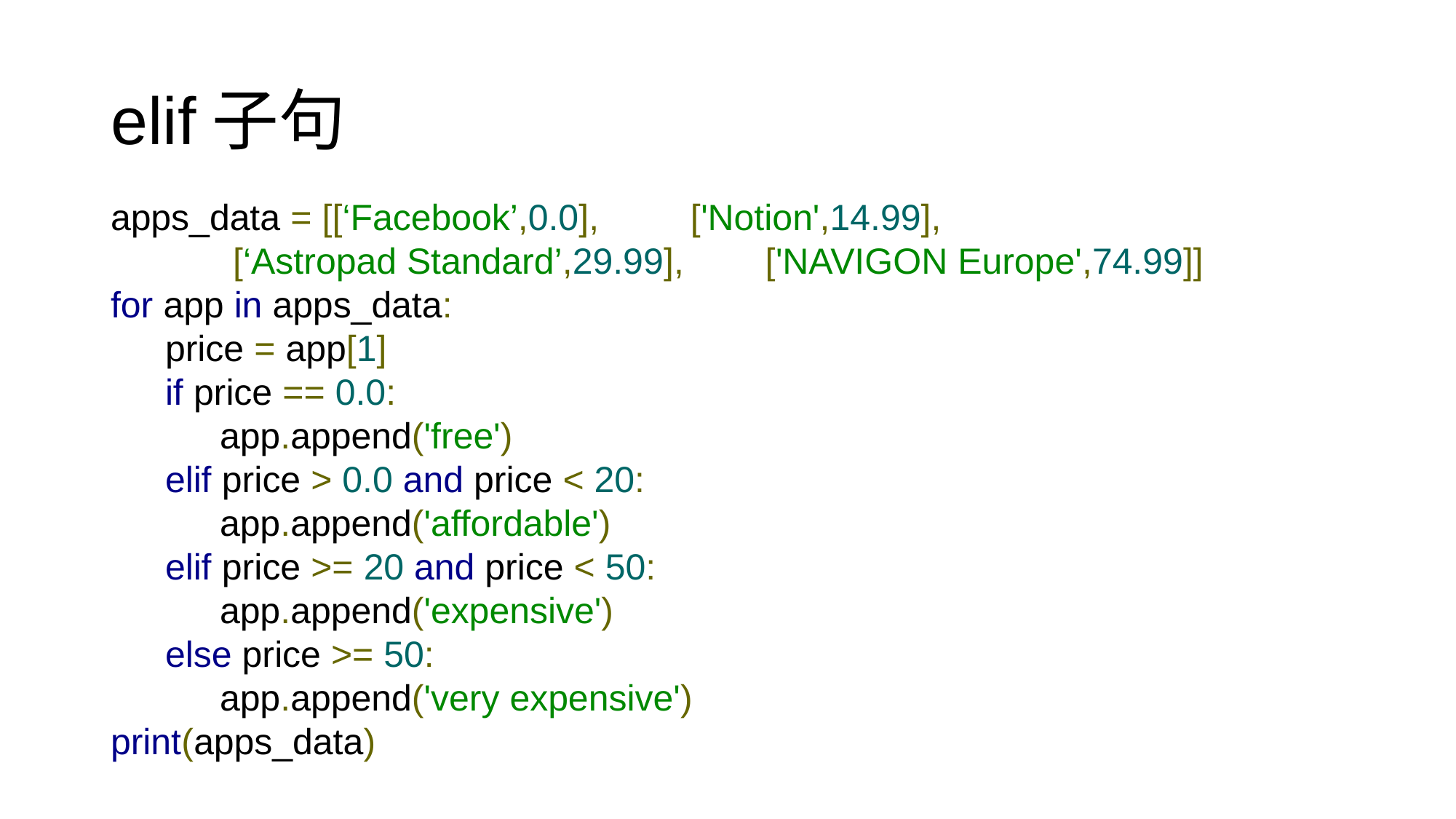

# elif子句
apps_data = [[‘Facebook’,0.0],         ['Notion',14.99],
            [‘Astropad Standard’,29.99],        ['NAVIGON Europe',74.99]]
for app in apps_data:
price = app[1]
if price == 0.0:
app.append('free')
elif price > 0.0 and price < 20:
app.append('affordable')
elif price >= 20 and price < 50:
app.append('expensive')
else price >= 50:
app.append('very expensive')
print(apps_data)